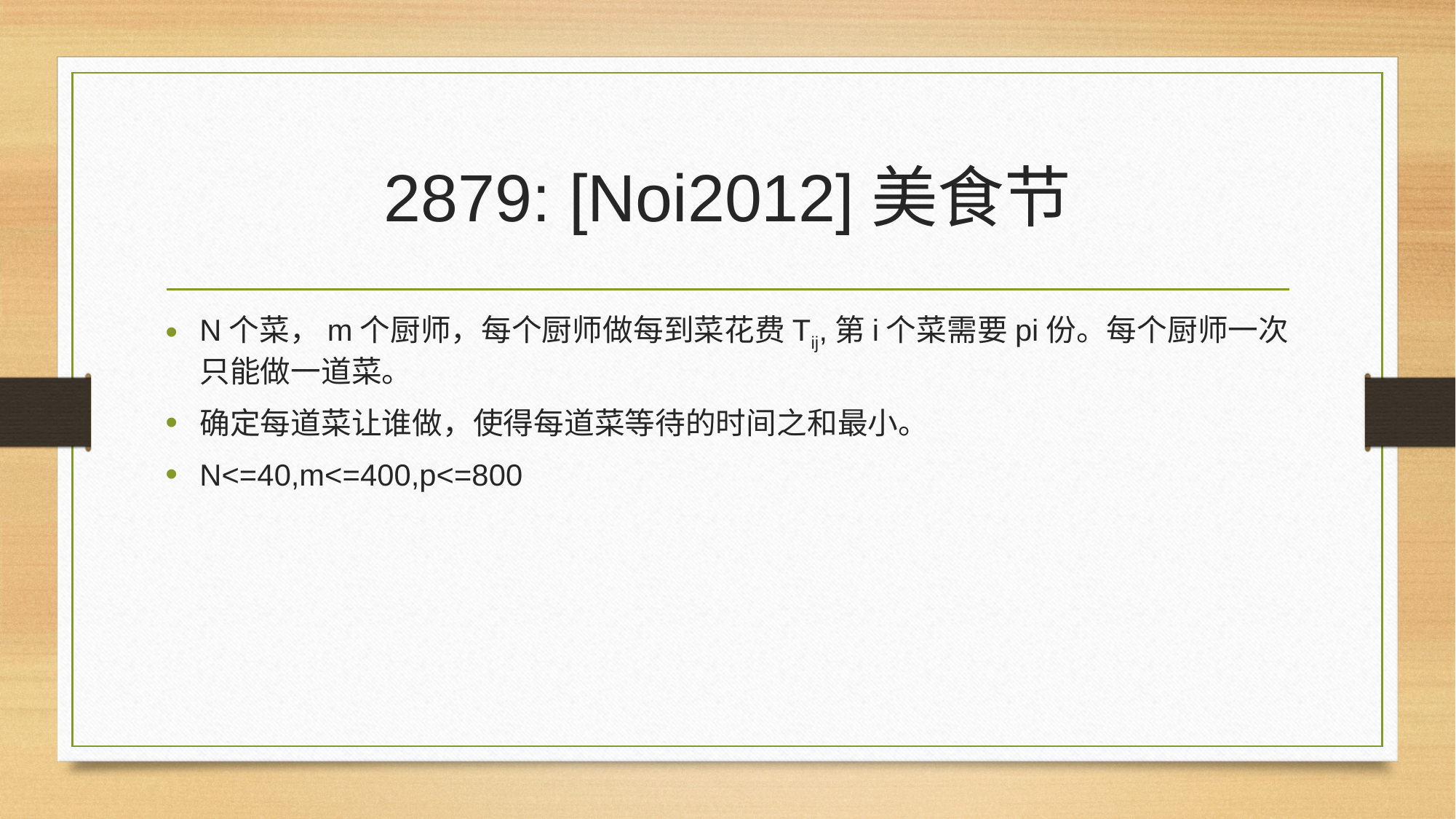

# 2879: [Noi2012]美食节
N个菜，m个厨师，每个厨师做每到菜花费Tij,第i个菜需要pi份。每个厨师一次只能做一道菜。
确定每道菜让谁做，使得每道菜等待的时间之和最小。
N<=40,m<=400,p<=800